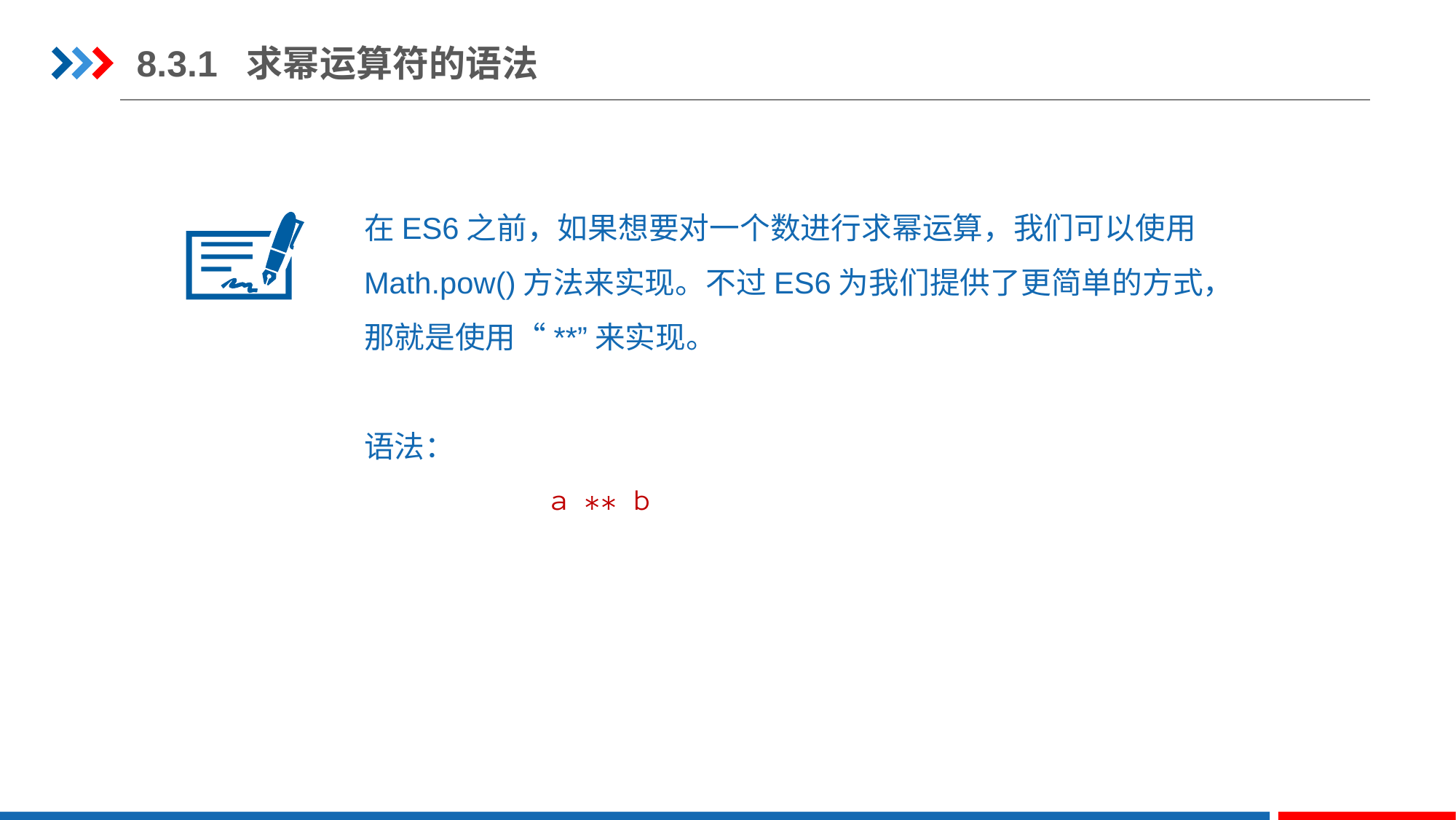

8.3.1  求幂运算符的语法
在ES6之前，如果想要对一个数进行求幂运算，我们可以使用Math.pow()方法来实现。不过ES6为我们提供了更简单的方式，那就是使用“**”来实现。

语法：

a ** b